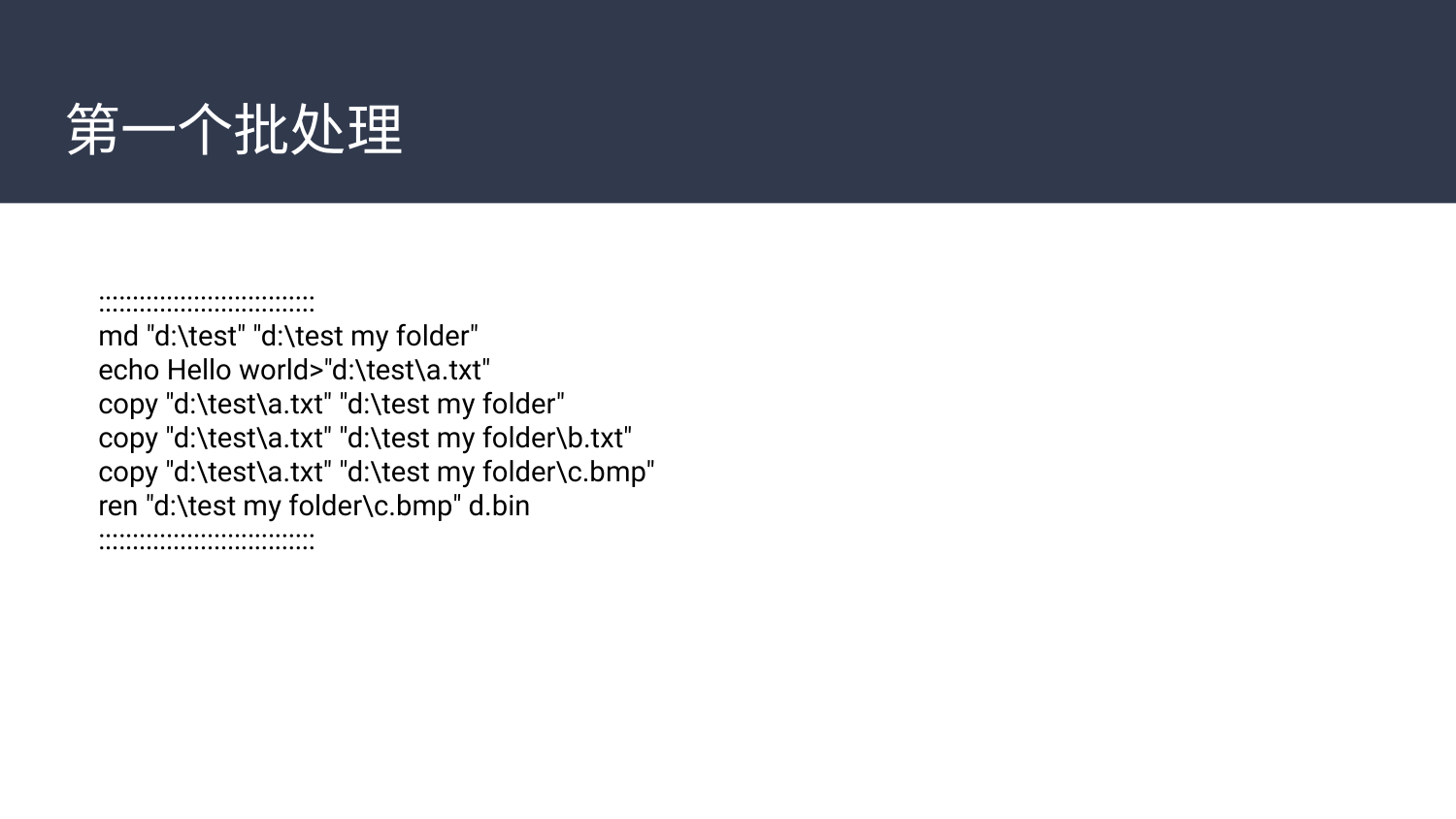

# 第一个批处理
::::::::::::::::::::::::::::::::
md "d:\test" "d:\test my folder"
echo Hello world>"d:\test\a.txt"
copy "d:\test\a.txt" "d:\test my folder"
copy "d:\test\a.txt" "d:\test my folder\b.txt"
copy "d:\test\a.txt" "d:\test my folder\c.bmp"
ren "d:\test my folder\c.bmp" d.bin
::::::::::::::::::::::::::::::::